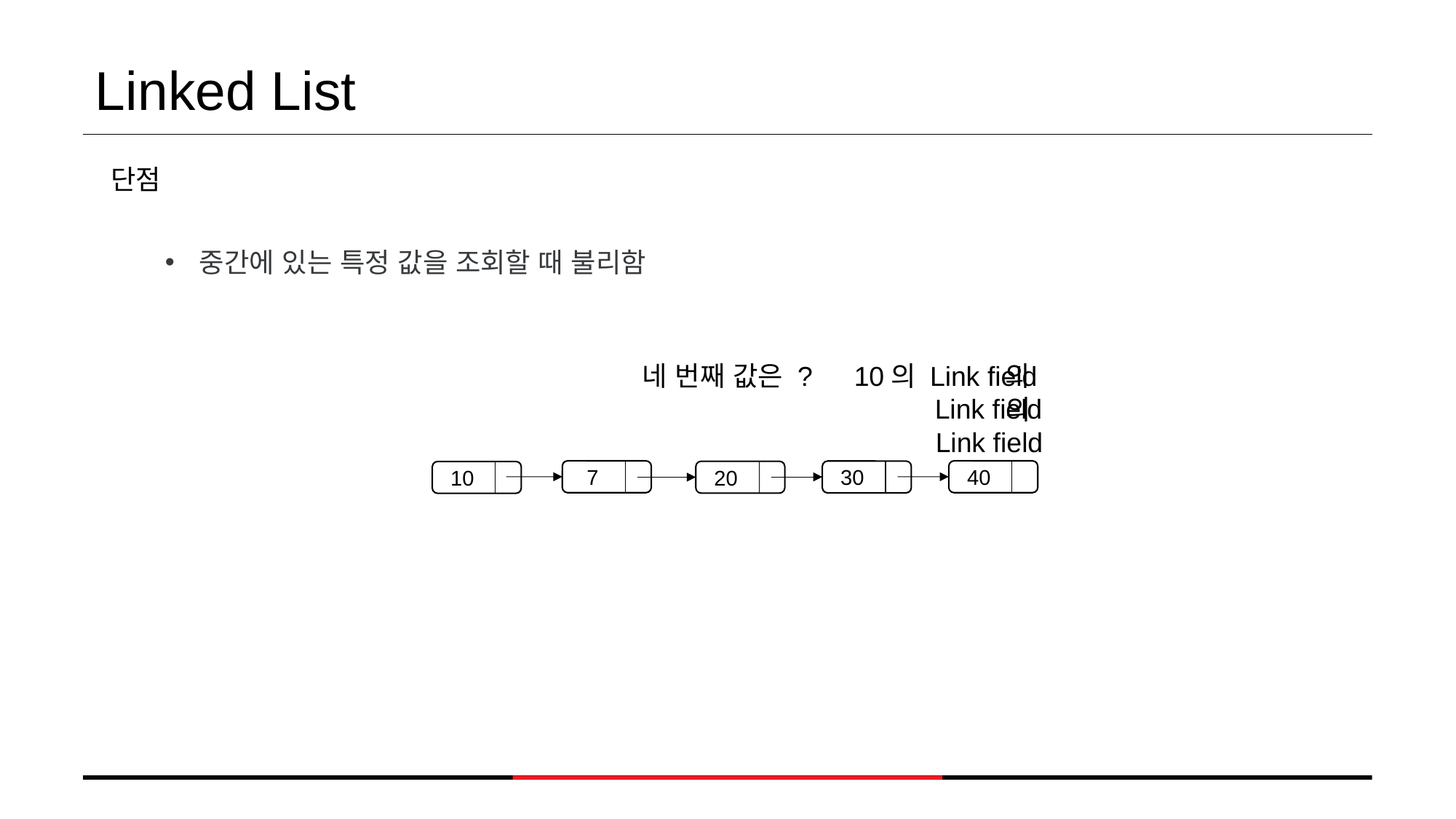

Linked List
단점
중간에 있는 특정 값을 조회할 때 불리함
네 번째 값은 ?
10의 Link field
                   의
       Link field
                   의
       Link field
  7
 40
 30
 20
 10